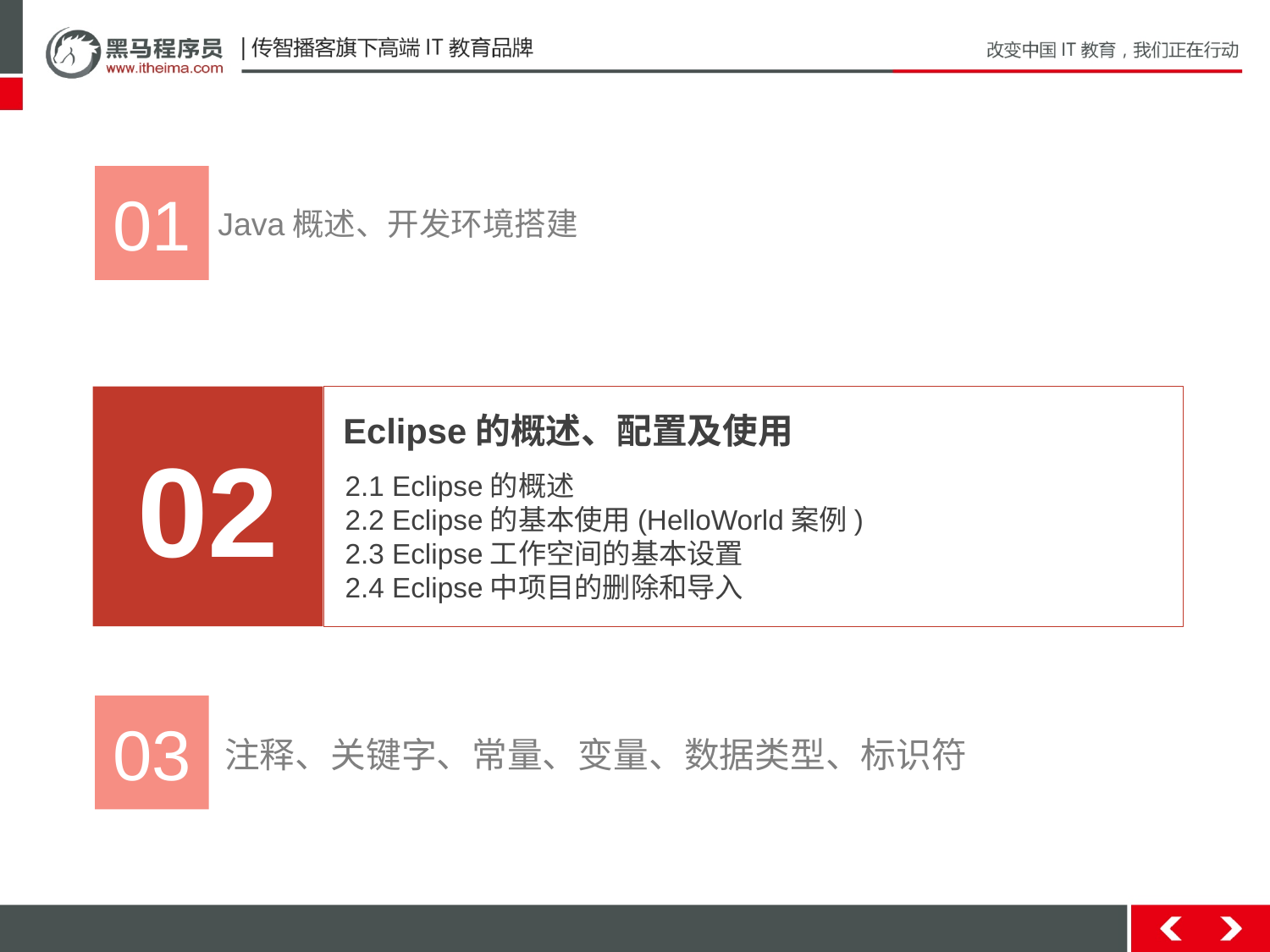

01
Java概述、开发环境搭建

02

Eclipse的概述、配置及使用

2.1 Eclipse的概述
2.2 Eclipse的基本使用(HelloWorld案例)
2.3 Eclipse工作空间的基本设置
2.4 Eclipse中项目的删除和导入

03
注释、关键字、常量、变量、数据类型、标识符